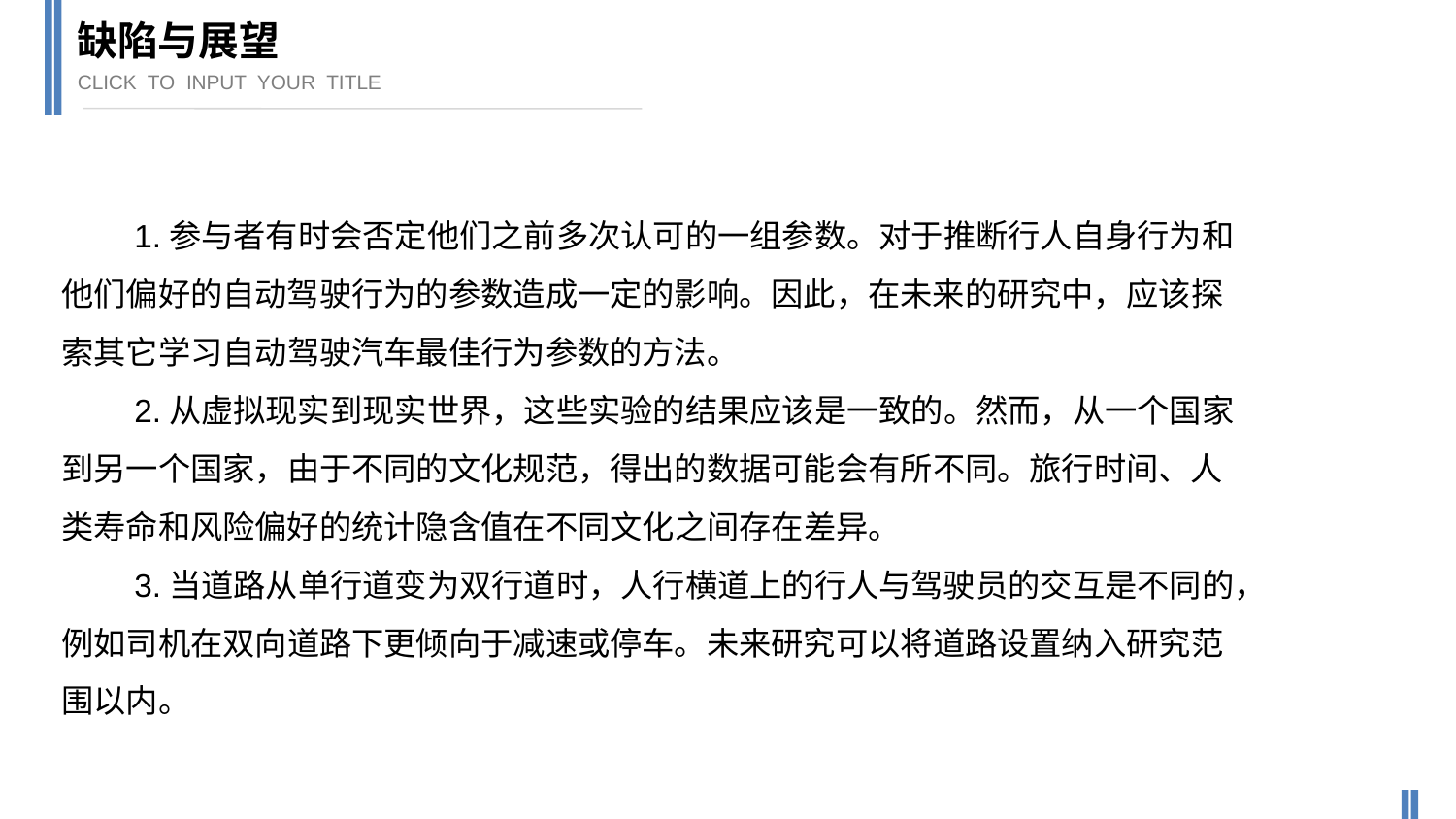

缺陷与展望
CLICK  TO  INPUT  YOUR  TITLE
1.参与者有时会否定他们之前多次认可的一组参数。对于推断行人自身行为和他们偏好的自动驾驶行为的参数造成一定的影响。因此，在未来的研究中，应该探索其它学习自动驾驶汽车最佳行为参数的方法。
2.从虚拟现实到现实世界，这些实验的结果应该是一致的。然而，从一个国家到另一个国家，由于不同的文化规范，得出的数据可能会有所不同。旅行时间、人类寿命和风险偏好的统计隐含值在不同文化之间存在差异。
3.当道路从单行道变为双行道时，人行横道上的行人与驾驶员的交互是不同的，例如司机在双向道路下更倾向于减速或停车。未来研究可以将道路设置纳入研究范围以内。